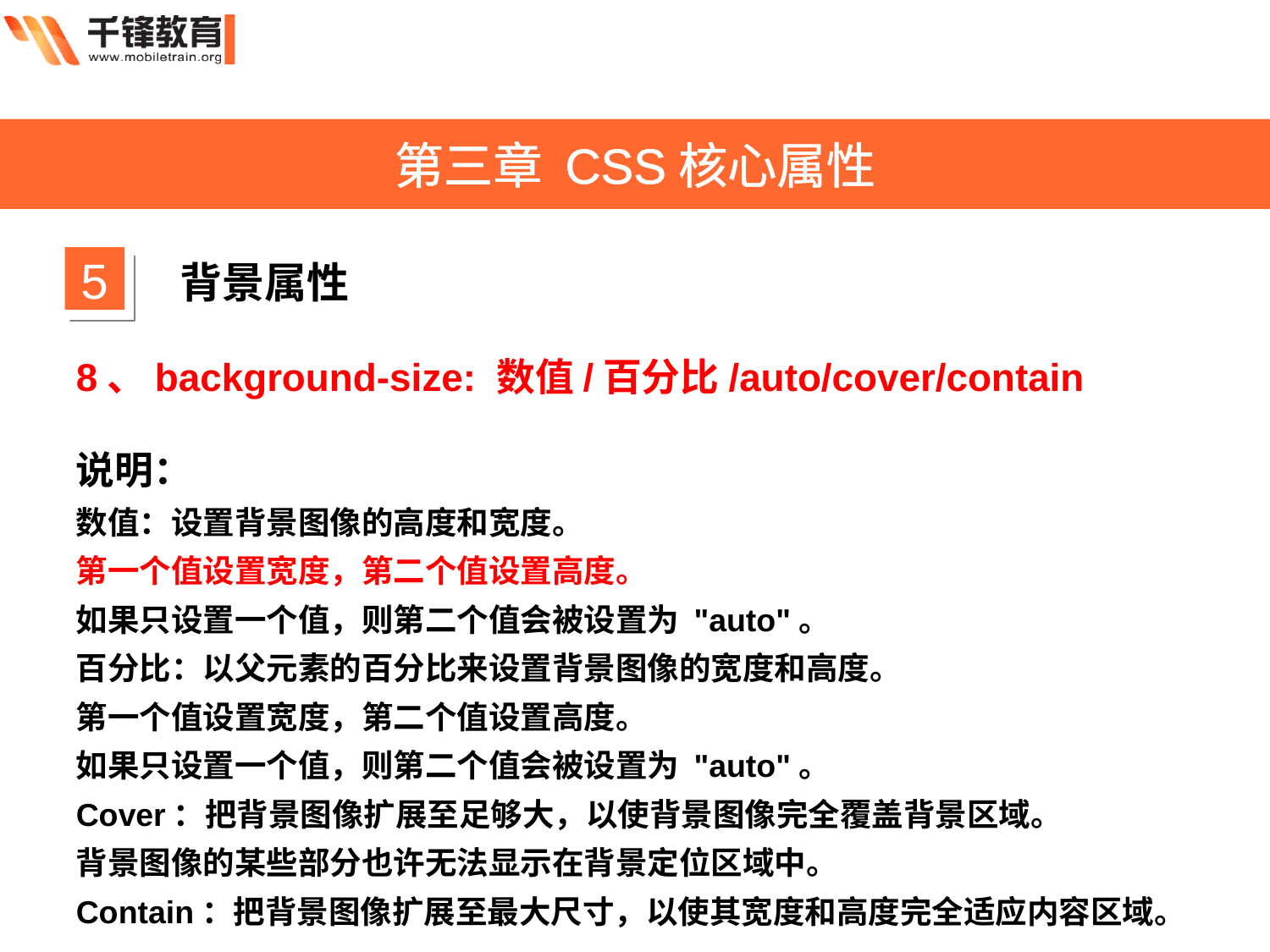

第三章 CSS核心属性
5

背景属性

8、background-size: 数值/百分比/auto/cover/contain

说明：
数值：设置背景图像的高度和宽度。
第一个值设置宽度，第二个值设置高度。
如果只设置一个值，则第二个值会被设置为 "auto"。
百分比：以父元素的百分比来设置背景图像的宽度和高度。
第一个值设置宽度，第二个值设置高度。
如果只设置一个值，则第二个值会被设置为 "auto"。
Cover：把背景图像扩展至足够大，以使背景图像完全覆盖背景区域。
背景图像的某些部分也许无法显示在背景定位区域中。
Contain：把背景图像扩展至最大尺寸，以使其宽度和高度完全适应内容区域。